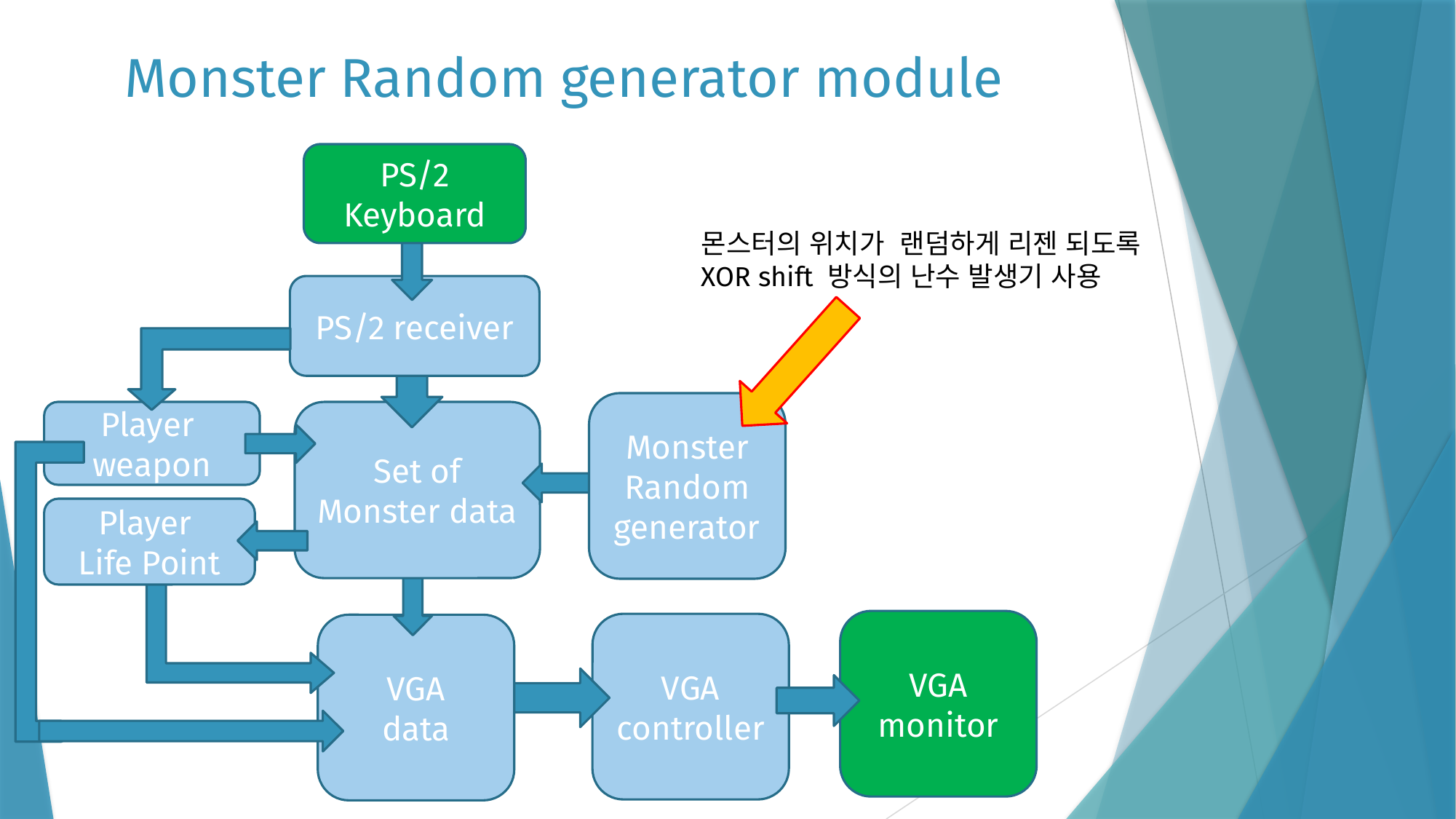

# Monster Random generator module
PS/2
Keyboard

PS/2 receiver

Monster
Random generator
Player
weapon
Set of
Monster data

Player
Life Point

VGA monitor
VGA controller
VGA
data

몬스터의 위치가  랜덤하게 리젠 되도록 XOR shift 방식의 난수 발생기 사용